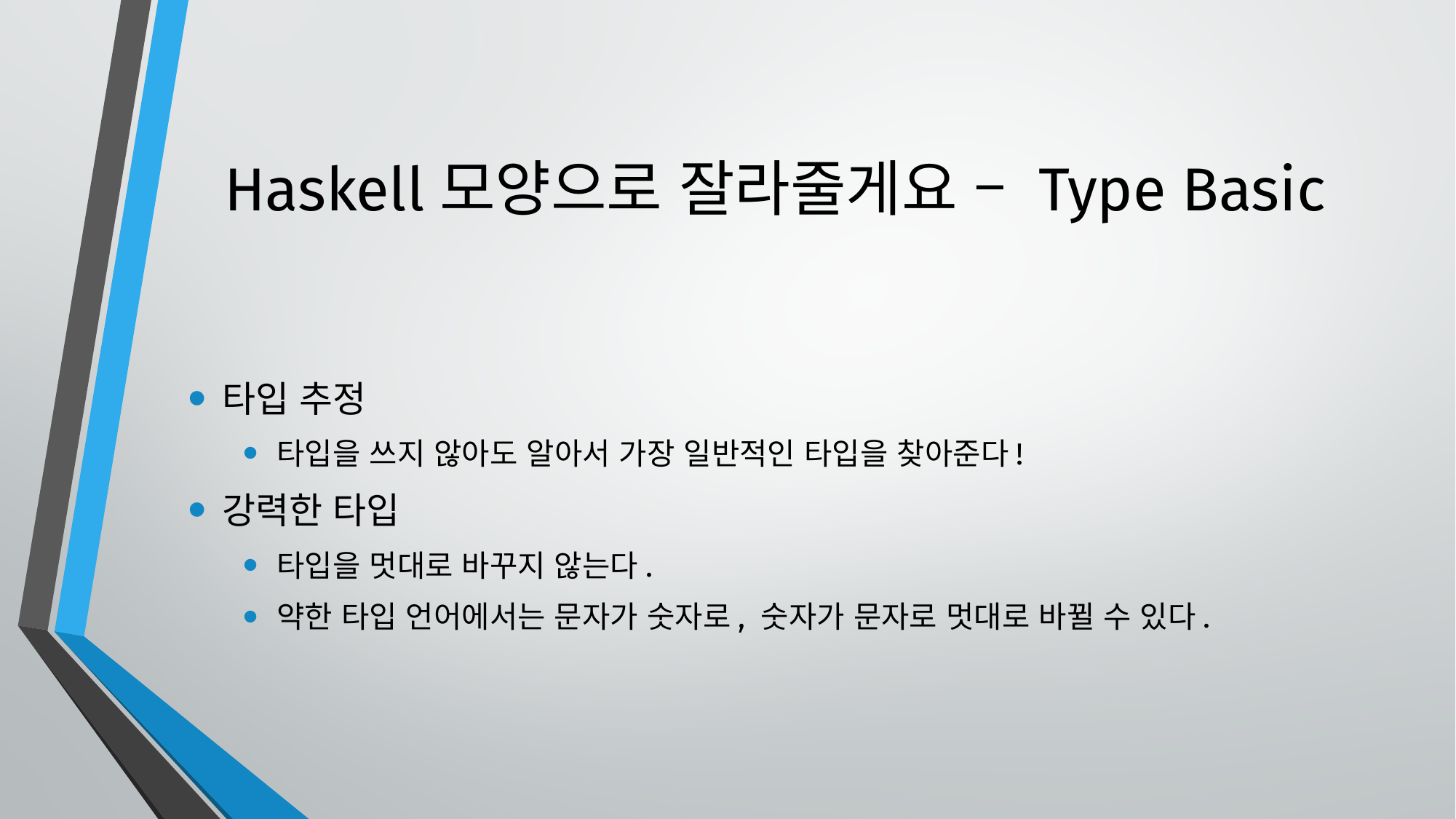

# Haskell모양으로 잘라줄게요 – Type Basic
타입 추정
타입을 쓰지 않아도 알아서 가장 일반적인 타입을 찾아준다!
강력한 타입
타입을 멋대로 바꾸지 않는다.
약한 타입 언어에서는 문자가 숫자로, 숫자가 문자로 멋대로 바뀔 수 있다.